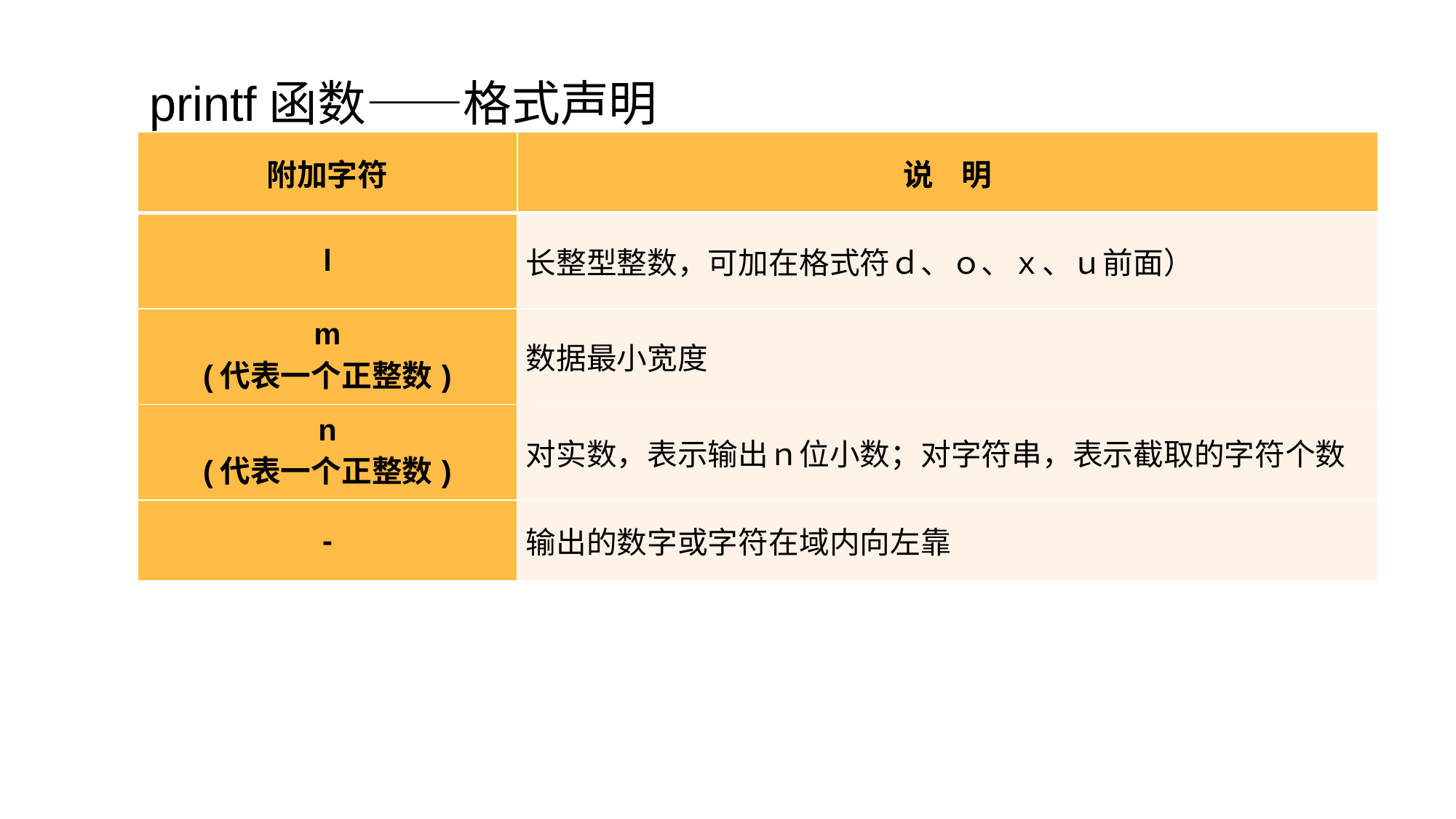

# printf函数——格式声明
| 附加字符 | 说 明 |
| --- | --- |
| l | 长整型整数，可加在格式符ｄ、ｏ、ｘ、ｕ前面） |
| m (代表一个正整数) | 数据最小宽度 |
| n (代表一个正整数) | 对实数，表示输出ｎ位小数；对字符串，表示截取的字符个数 |
| - | 输出的数字或字符在域内向左靠 |